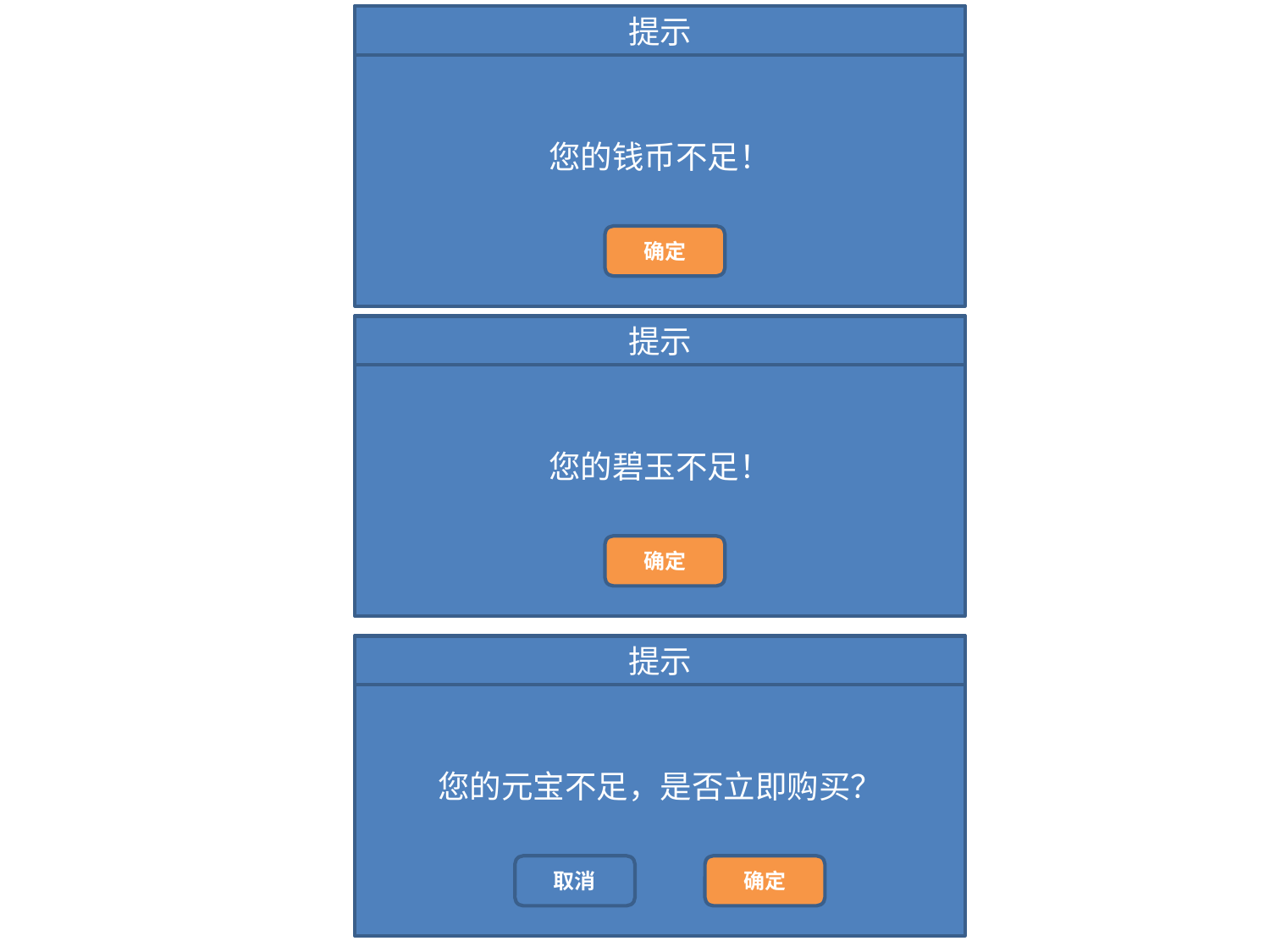

您的钱币不足！
提示
确定
您的碧玉不足！
提示
确定
您的元宝不足，是否立即购买？
提示
取消
确定